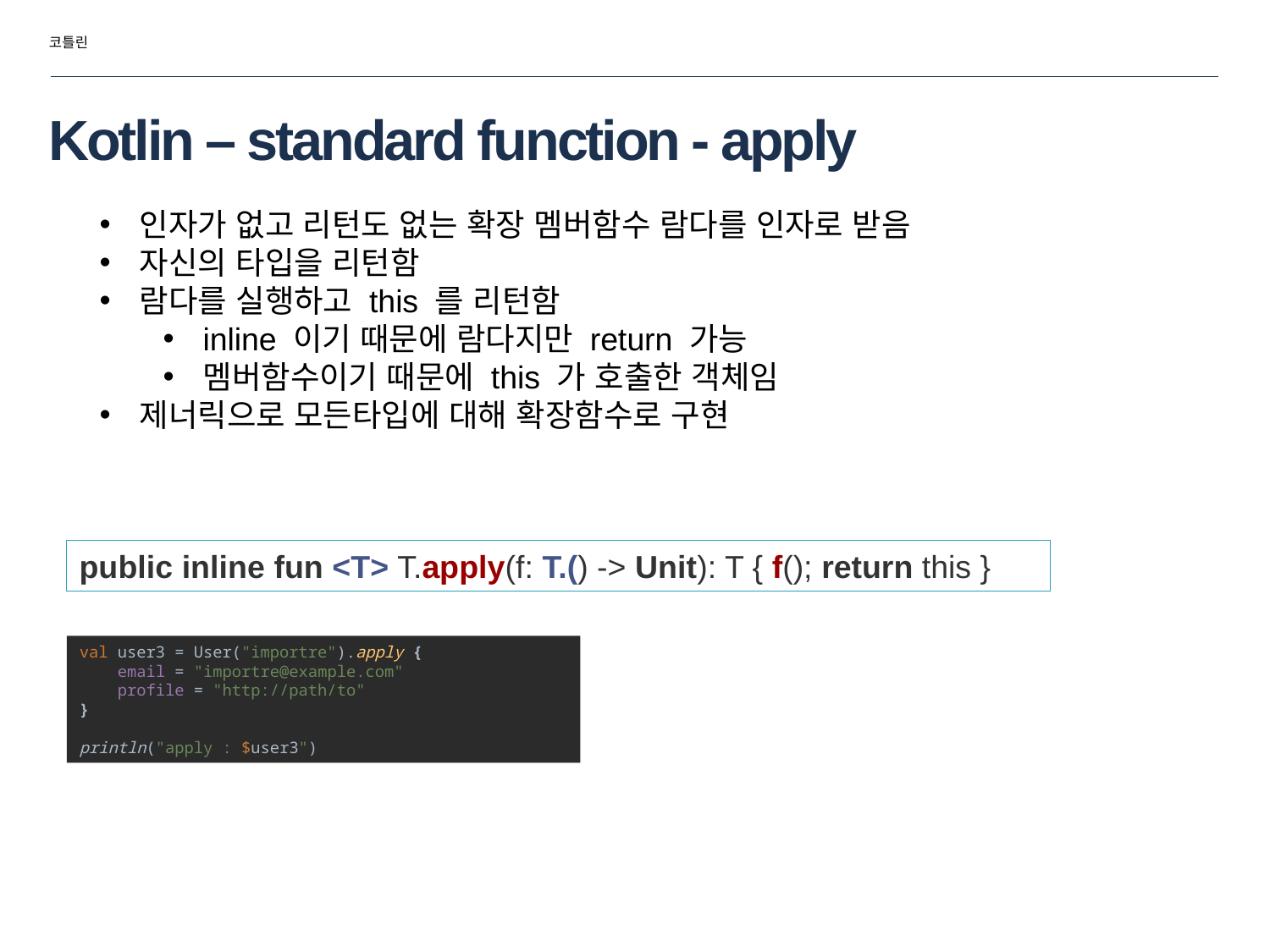

코틀린
# Kotlin – standard function - apply

인자가 없고 리턴도 없는 확장 멤버함수 람다를 인자로 받음
자신의 타입을 리턴함
람다를 실행하고 this 를 리턴함
inline 이기 때문에 람다지만 return 가능
멤버함수이기 때문에 this 가 호출한 객체임
제너릭으로 모든타입에 대해 확장함수로 구현
public inline fun <T> T.apply(f: T.() -> Unit): T { f(); return this }
val user3 = User("importre").apply {
    email = "importre@example.com"
    profile = "http://path/to"
}
println("apply : $user3")